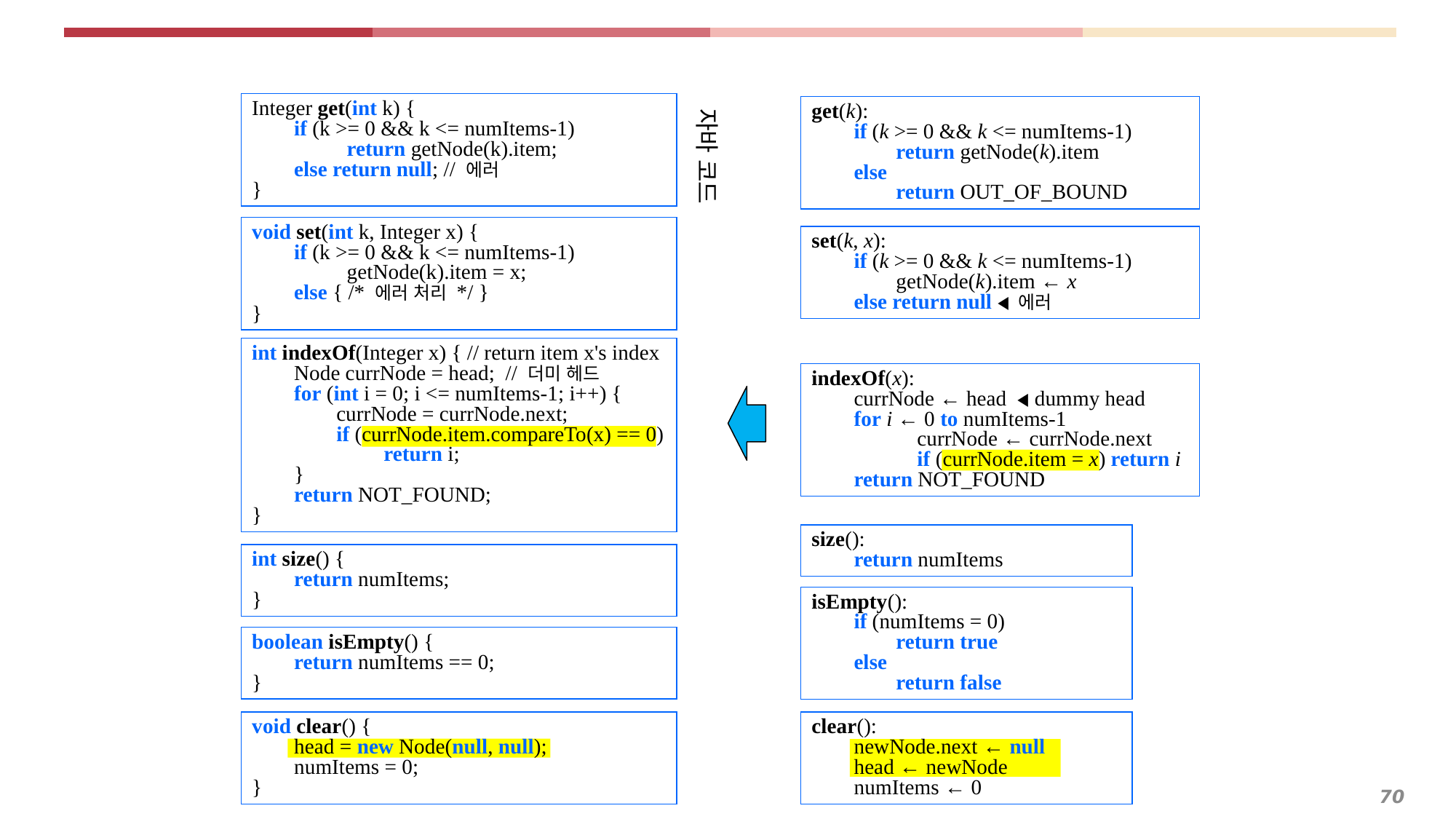

Integer get(int k) {
        if (k >= 0 && k <= numItems-1)
                  return getNode(k).item;
        else return null; // 에러
}
get(k):
        if (k >= 0 && k <= numItems-1)
                return getNode(k).item
        else
                return OUT_OF_BOUND
자바 코드
void set(int k, Integer x) {
        if (k >= 0 && k <= numItems-1)
                  getNode(k).item = x;
        else { /* 에러 처리 */ }
}
set(k, x):
        if (k >= 0 && k <= numItems-1)
                getNode(k).item ← x
        else return null ◀ 에러
int indexOf(Integer x) { // return item x's index
        Node currNode = head;  // 더미 헤드
        for (int i = 0; i <= numItems-1; i++) {
                currNode = currNode.next;
                if (currNode.item.compareTo(x) == 0)
                         return i;
        }
        return NOT_FOUND;
}
indexOf(x):
        currNode ← head  ◀ dummy head
        for i ← 0 to numItems-1
                    currNode ← currNode.next
                    if (currNode.item = x) return i
        return NOT_FOUND

size():
        return numItems
int size() {
        return numItems;
}
isEmpty():
        if (numItems = 0)
                return true
        else
                return false
boolean isEmpty() {
        return numItems == 0;
}
void clear() {
        head = new Node(null, null);
        numItems = 0;
}
clear():
        newNode.next ← null
        head ← newNode
        numItems ← 0